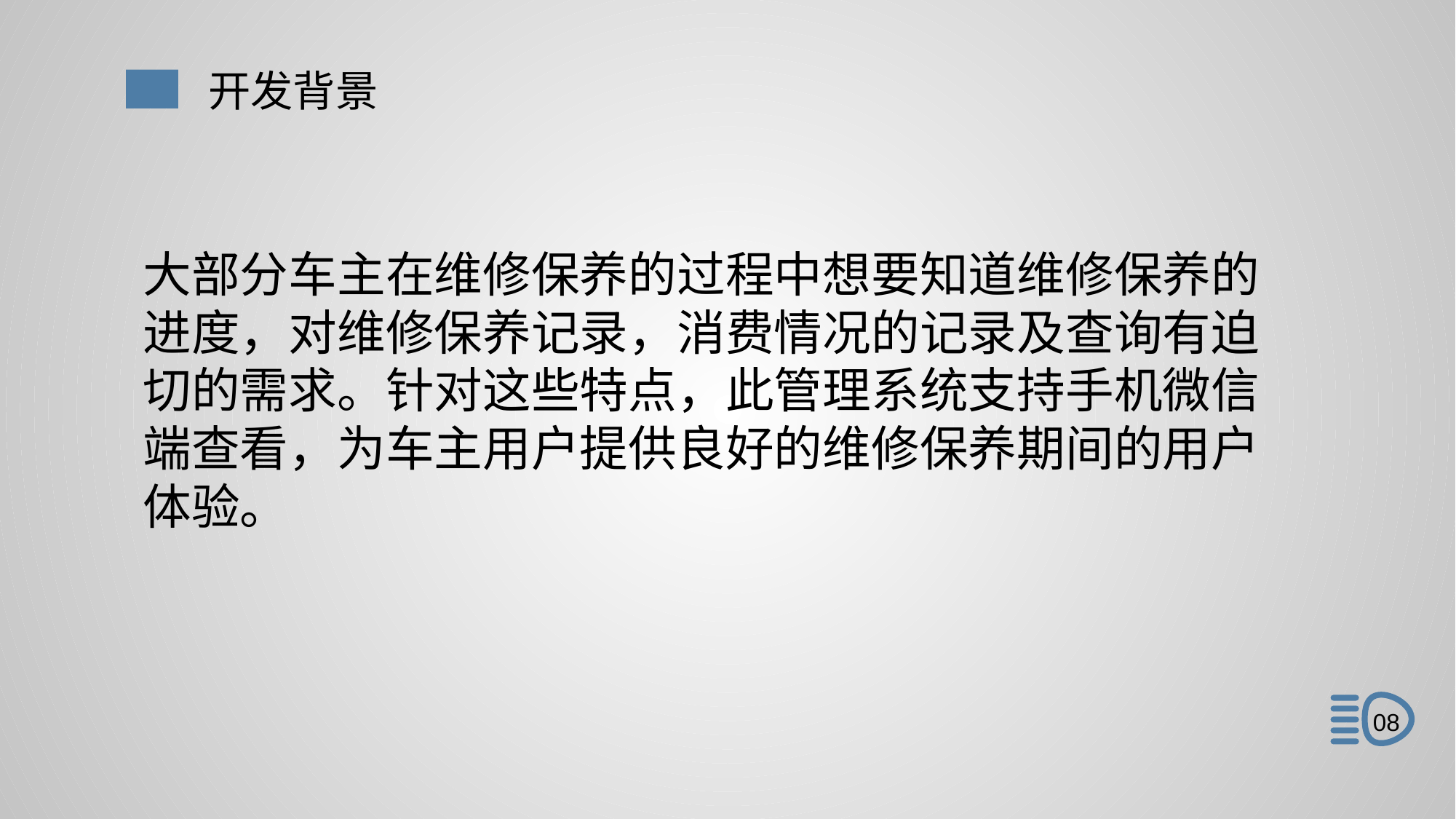

开发背景

大部分车主在维修保养的过程中想要知道维修保养的进度，对维修保养记录，消费情况的记录及查询有迫切的需求。针对这些特点，此管理系统支持手机微信端查看，为车主用户提供良好的维修保养期间的用户体验。

08